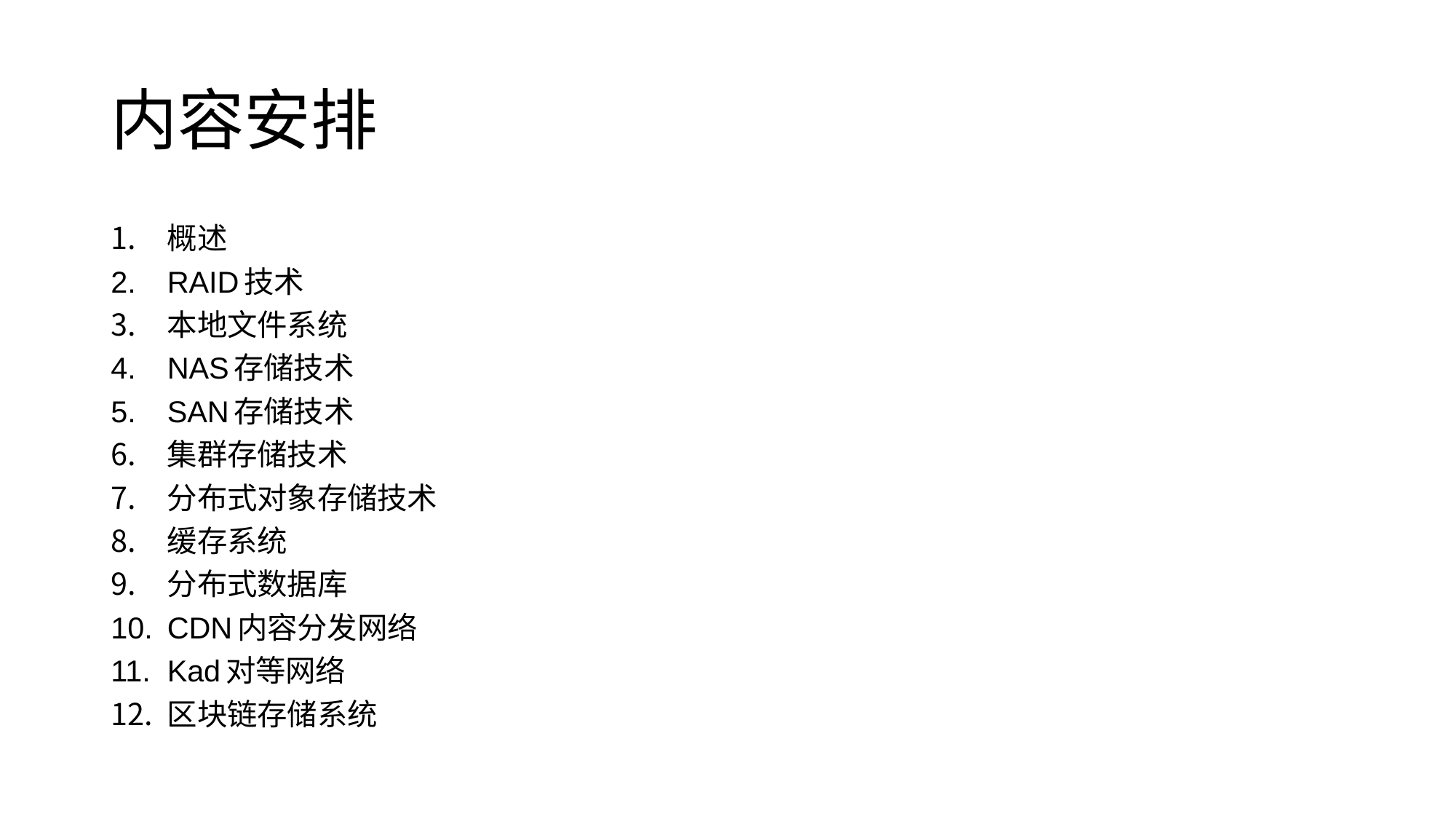

# 内容安排
概述
RAID技术
本地文件系统
NAS存储技术
SAN存储技术
集群存储技术
分布式对象存储技术
缓存系统
分布式数据库
CDN内容分发网络
Kad对等网络
区块链存储系统